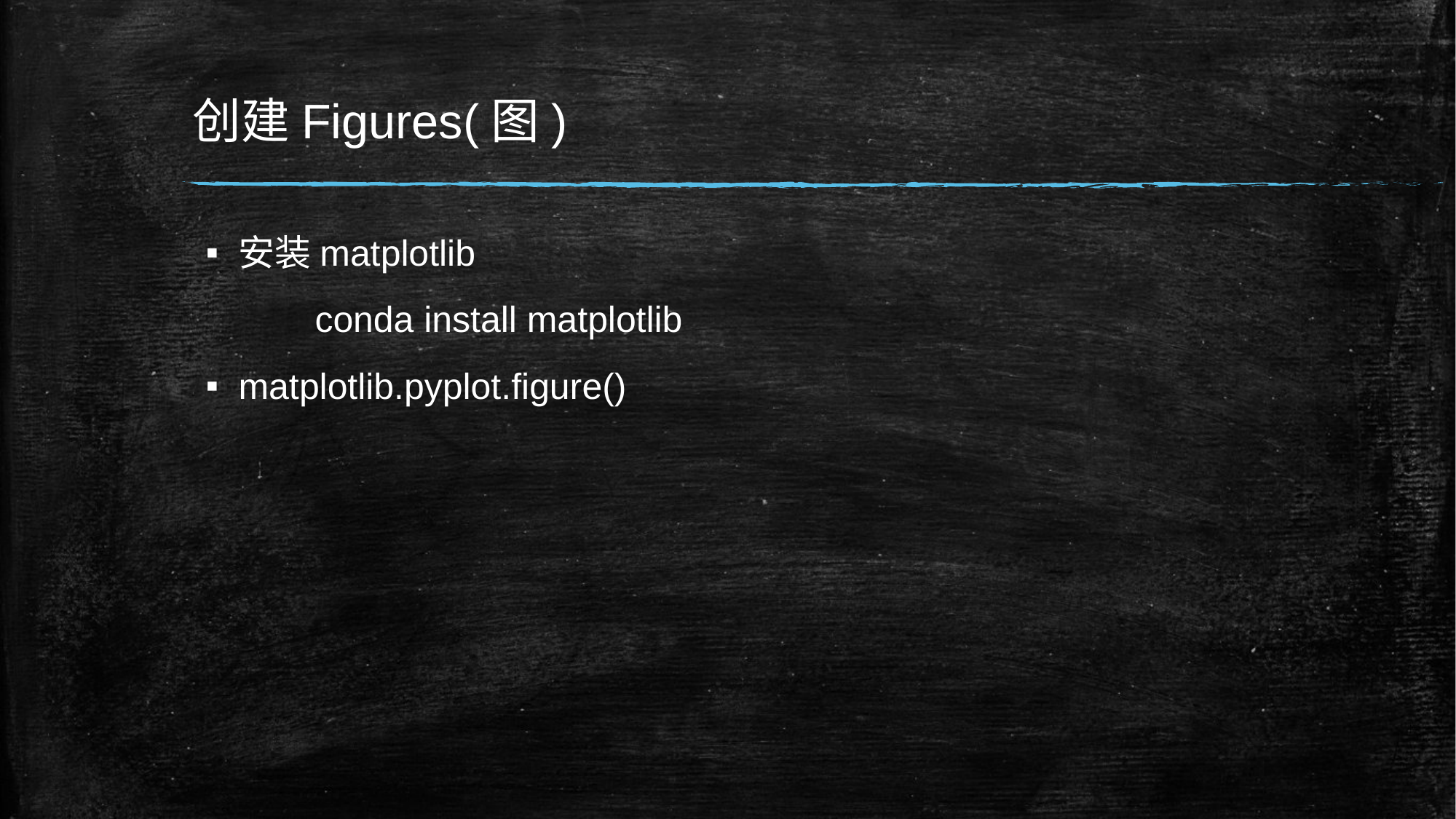

# 创建Figures(图)
安装matplotlib
  	conda install matplotlib
matplotlib.pyplot.figure()